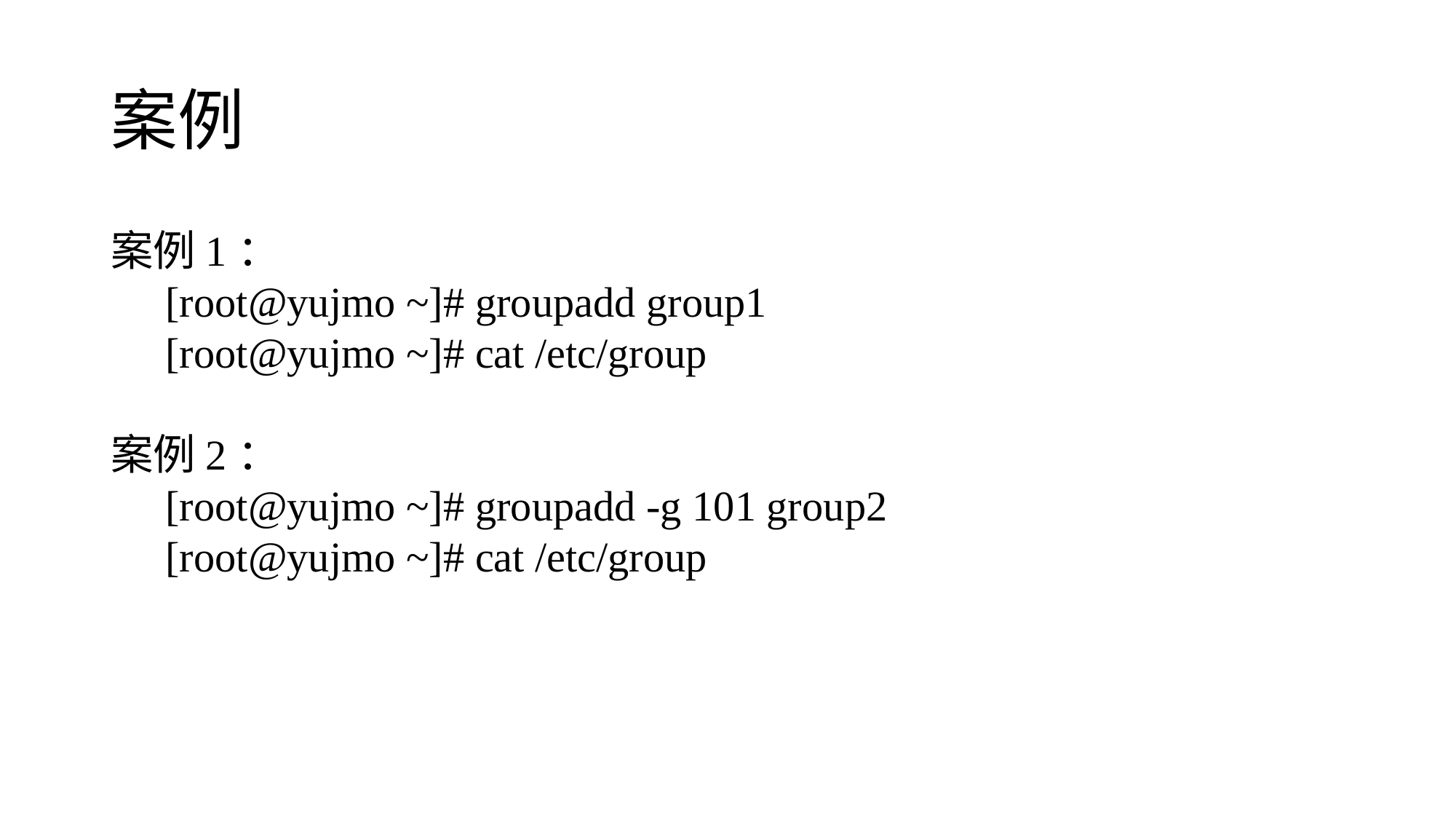

# 案例
案例1：
[root@yujmo ~]# groupadd group1
[root@yujmo ~]# cat /etc/group

案例2：
[root@yujmo ~]# groupadd -g 101 group2
[root@yujmo ~]# cat /etc/group